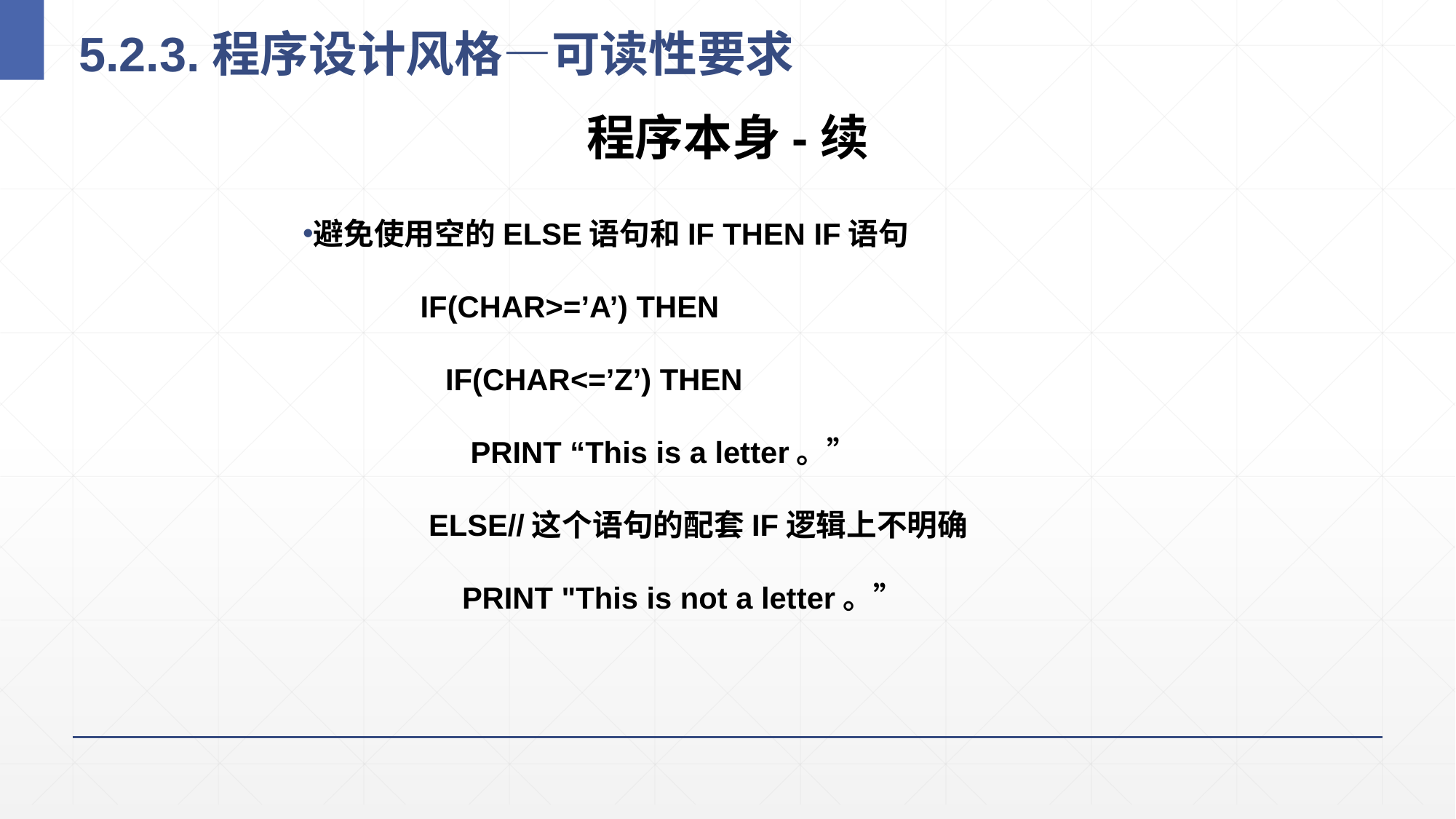

# 5.2.3.程序设计风格—可读性要求
程序本身-续
避免使用空的ELSE语句和IF THEN IF语句
	 IF(CHAR>=’A’) THEN
	    IF(CHAR<=’Z’) THEN
	       PRINT “This is a letter。”
	  ELSE//这个语句的配套IF逻辑上不明确
 	      PRINT "This is not a letter。”